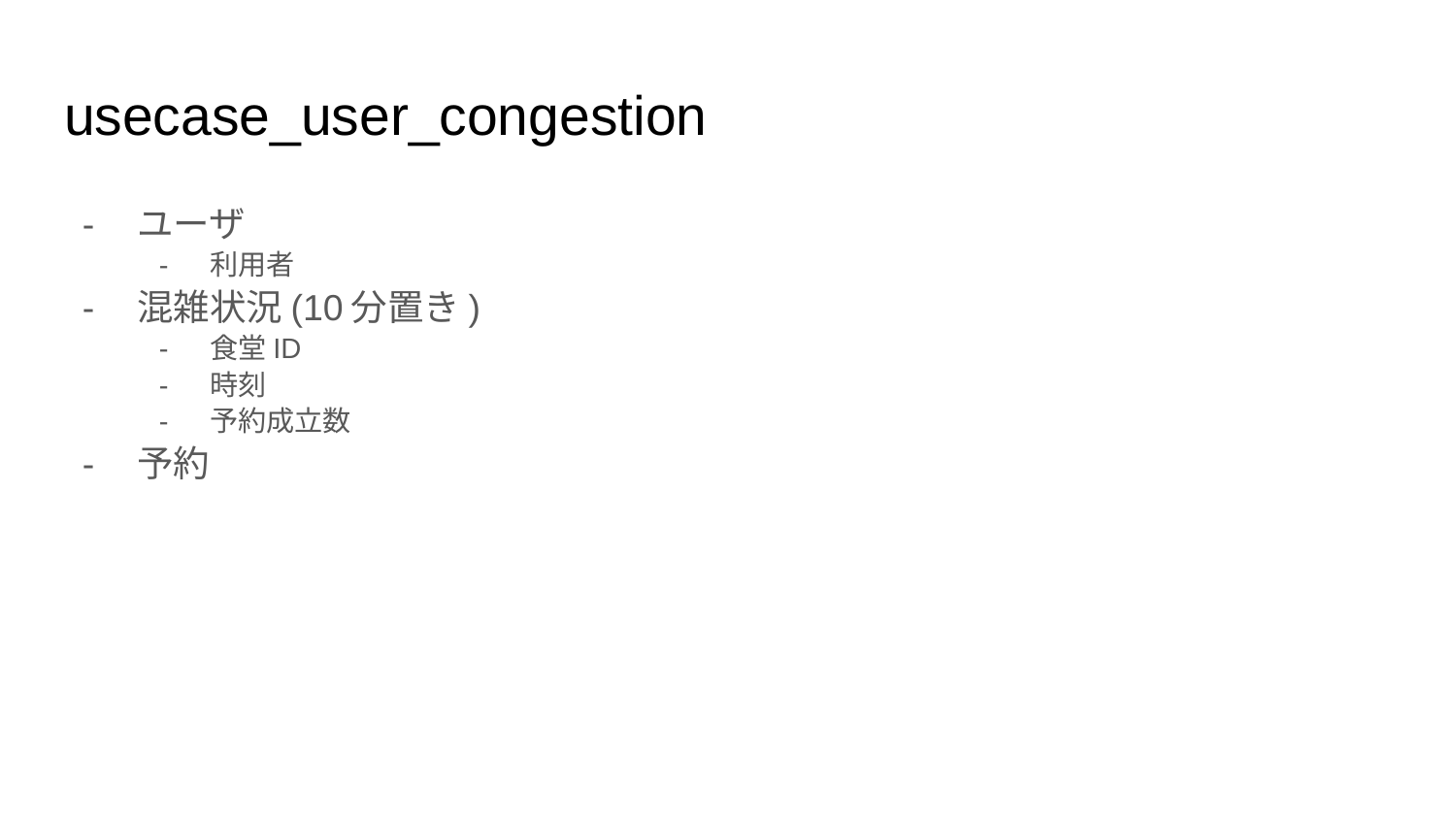

# usecase_user_congestion
ユーザ
利用者
混雑状況(10分置き)
食堂ID
時刻
予約成立数
予約